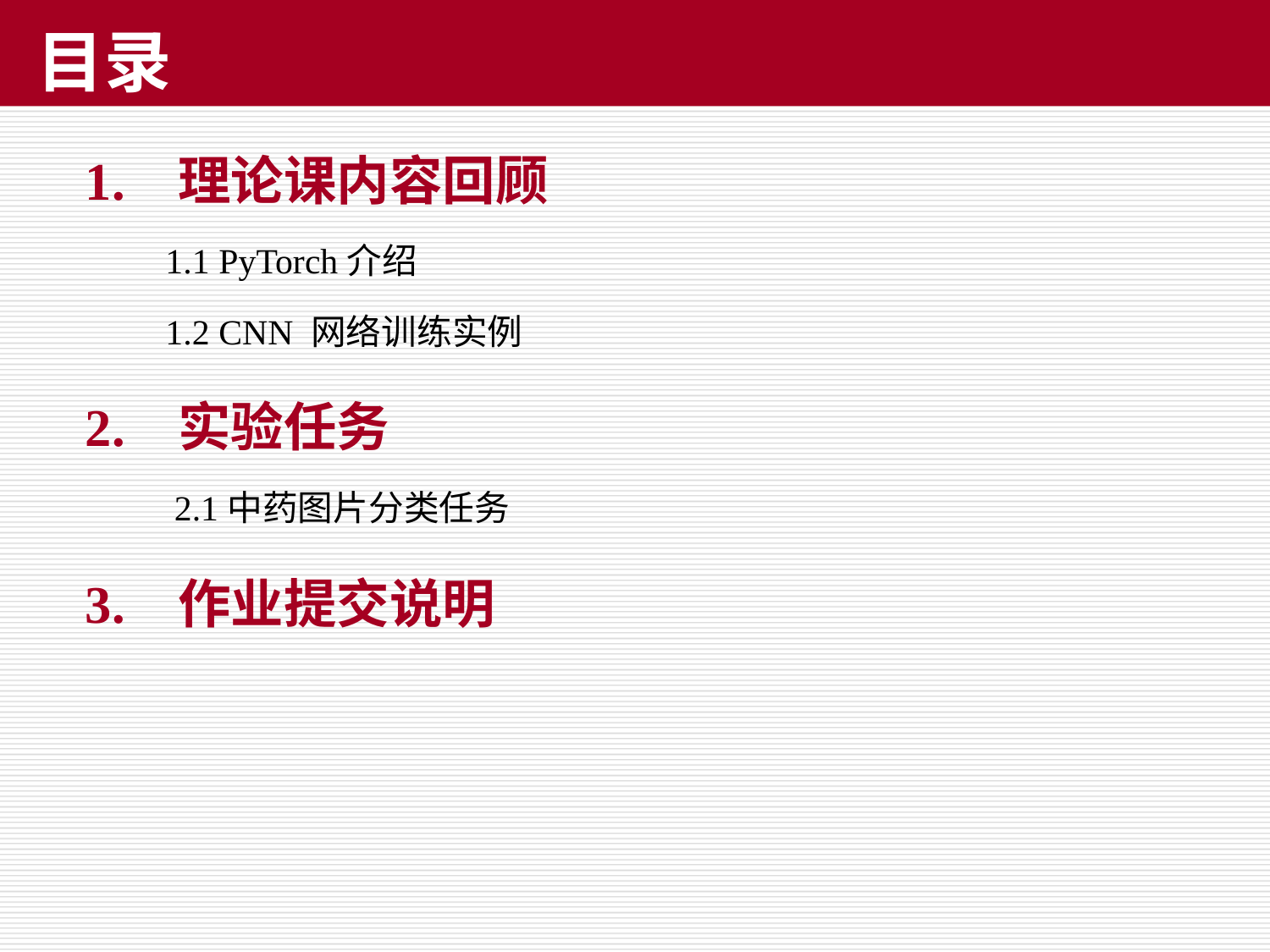

# 目录
1.   理论课内容回顾
         1.1 PyTorch介绍
         1.2 CNN 网络训练实例
2.   实验任务
          2.1中药图片分类任务
3.   作业提交说明

2